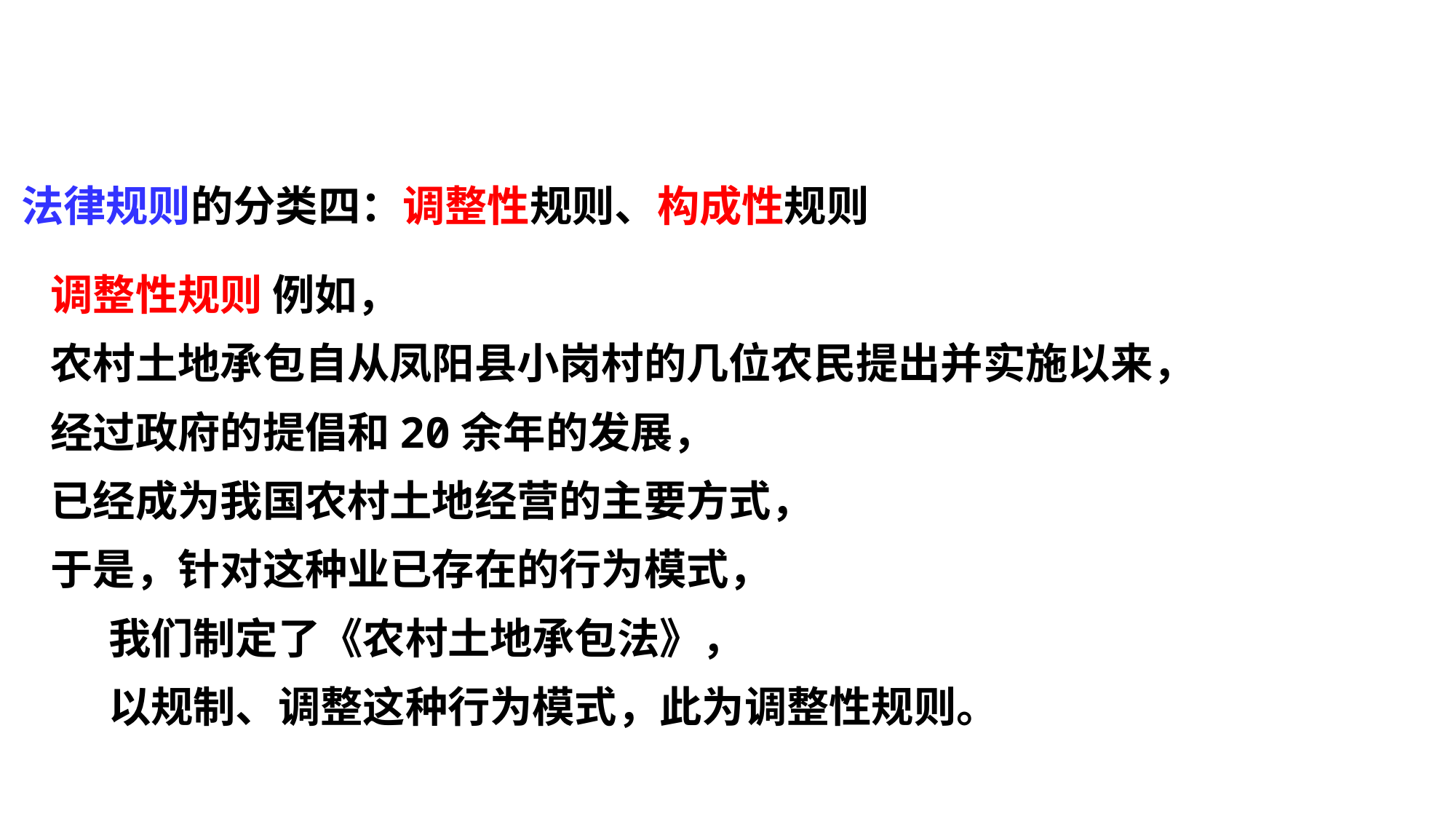

法律规则的分类四：调整性规则、构成性规则

  调整性规则 例如，
  农村土地承包自从凤阳县小岗村的几位农民提出并实施以来，
  经过政府的提倡和20余年的发展，
  已经成为我国农村土地经营的主要方式，
  于是，针对这种业已存在的行为模式，
        我们制定了《农村土地承包法》，
        以规制、调整这种行为模式，此为调整性规则。